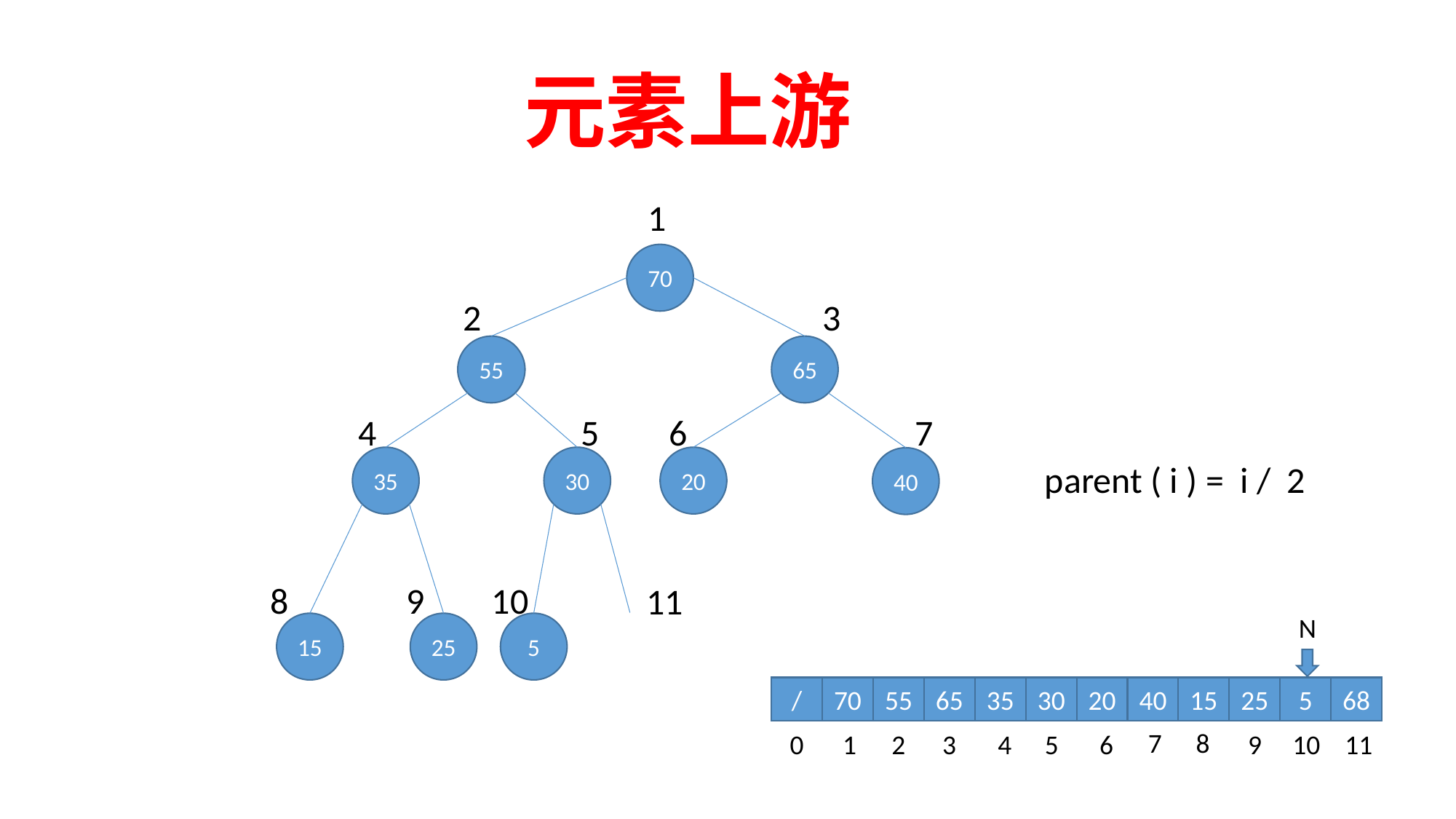

元素上游
1
70
3
2
65
55
5
6
7
4
30
20
35
40
parent ( i ) =  i /  2

8
9
10
11
    N

25
5
15
/
70
55
65
35
30
20
40
15
25
5
68
7
8
0
1
2
3
4
5
6
9
10
11
68